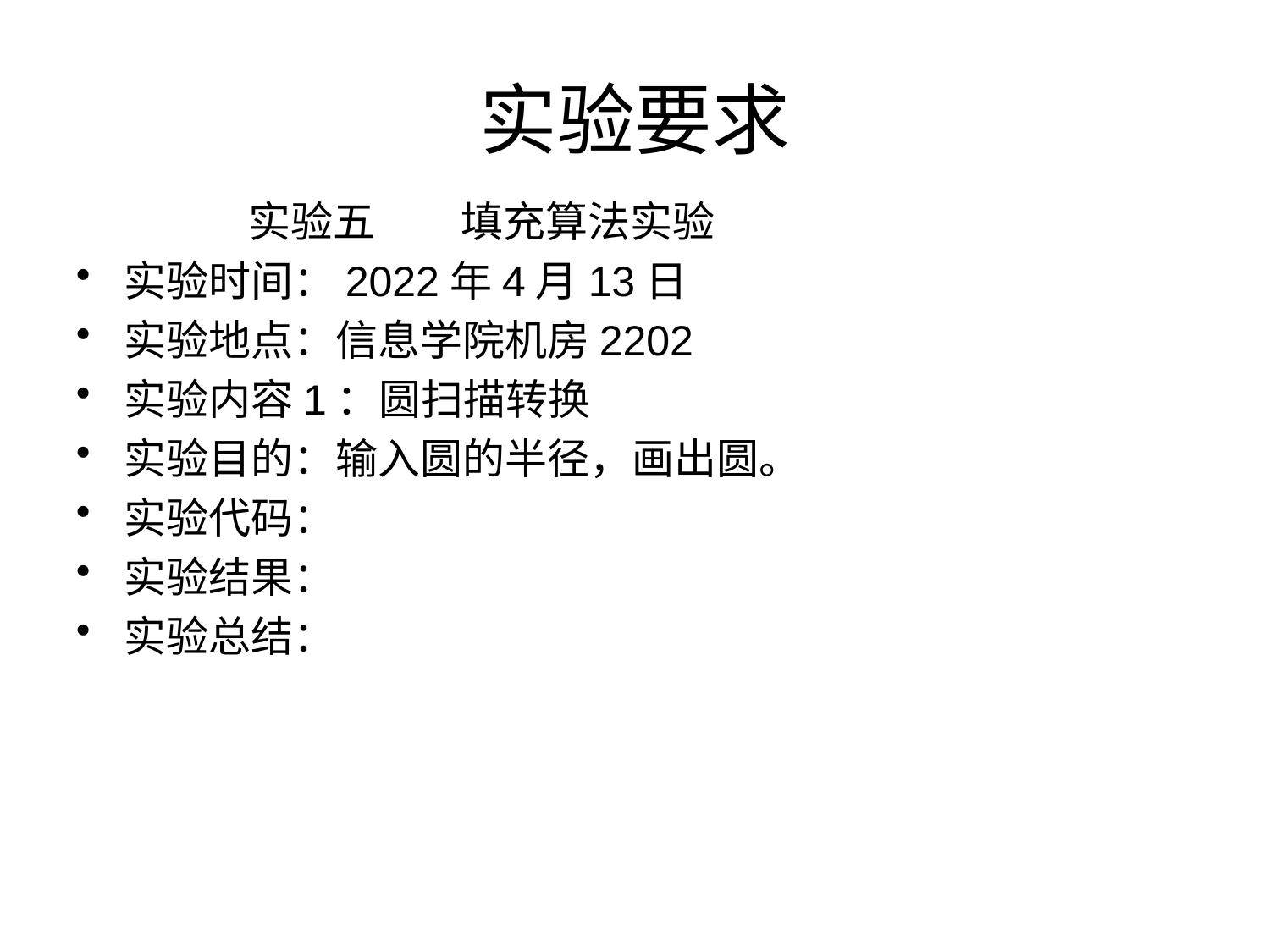

# 实验要求
                 实验五         填充算法实验
实验时间：2022年4月13日
实验地点：信息学院机房2202
实验内容1：圆扫描转换
实验目的：输入圆的半径，画出圆。
实验代码：
实验结果：
实验总结：